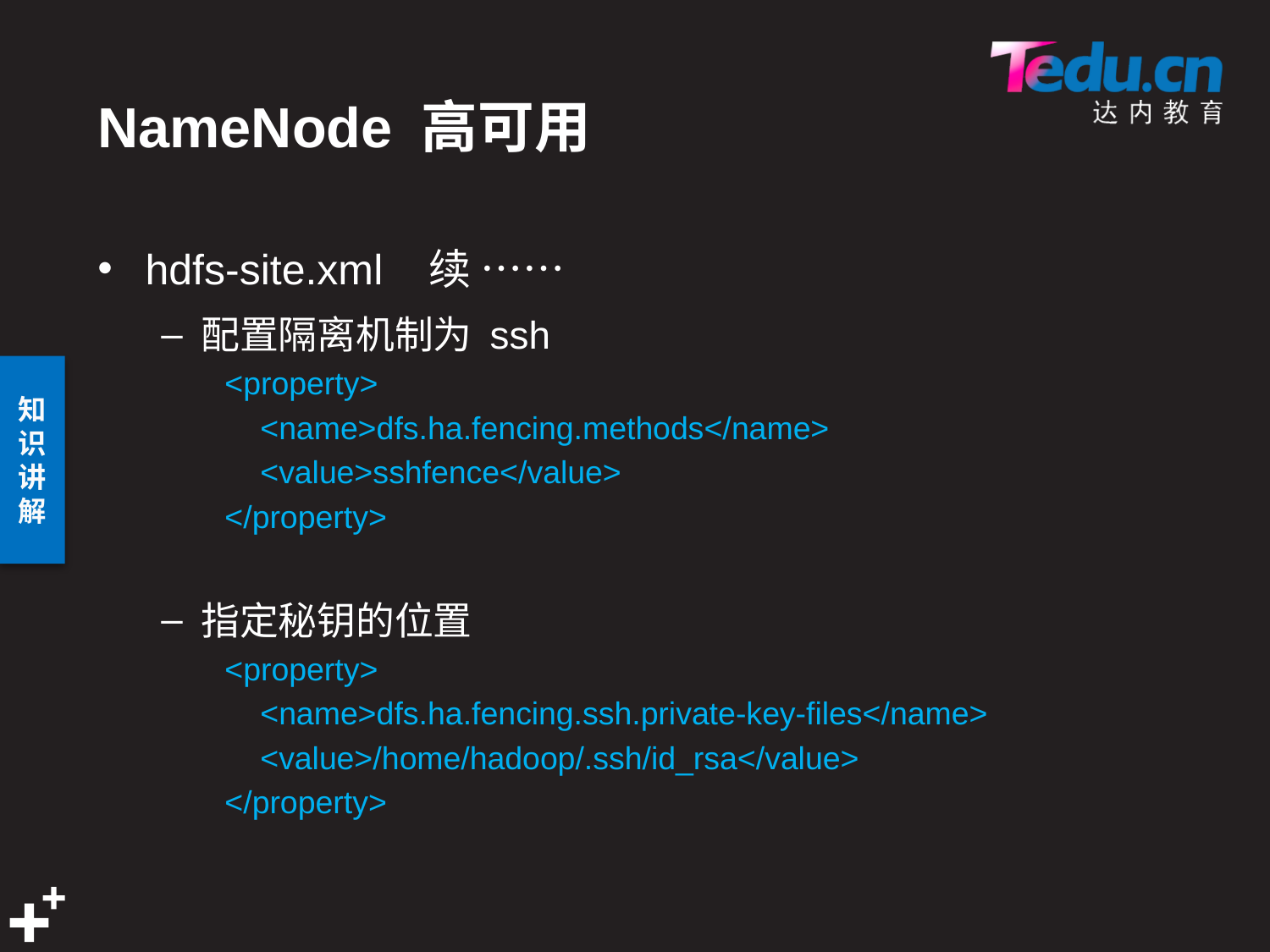

# NameNode 高可用
hdfs-site.xml   续 ……
配置隔离机制为 ssh
<property>
    <name>dfs.ha.fencing.methods</name>
    <value>sshfence</value>
</property>

指定秘钥的位置
<property>
    <name>dfs.ha.fencing.ssh.private-key-files</name>
    <value>/home/hadoop/.ssh/id_rsa</value>
</property>